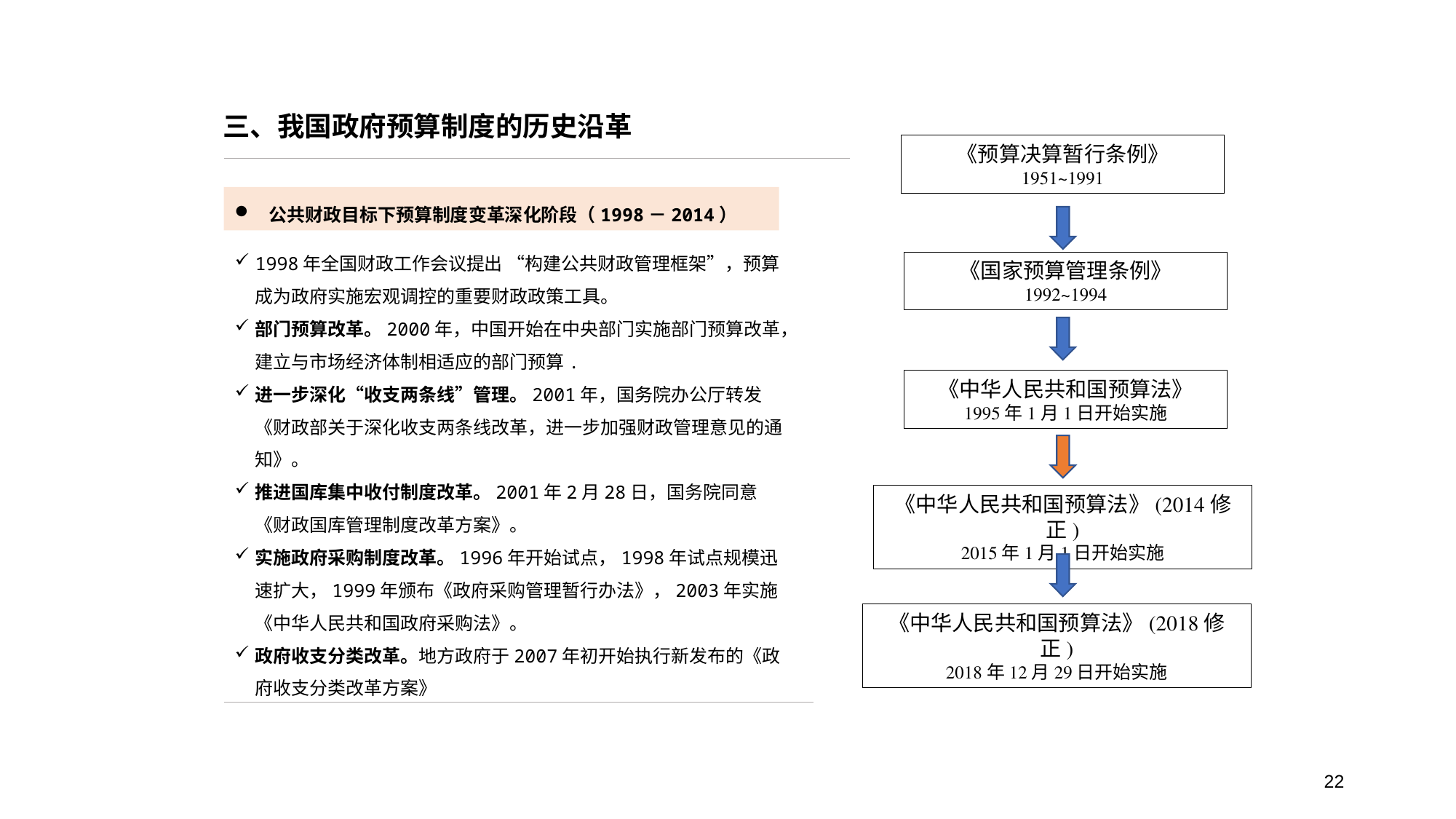

三、我国政府预算制度的历史沿革
《预算决算暂行条例》
1951~1991
公共财政目标下预算制度变革深化阶段（1998－2014）

1998年全国财政工作会议提出 “构建公共财政管理框架”，预算成为政府实施宏观调控的重要财政政策工具。
部门预算改革。2000年，中国开始在中央部门实施部门预算改革，建立与市场经济体制相适应的部门预算.
进一步深化“收支两条线”管理。2001年，国务院办公厅转发《财政部关于深化收支两条线改革，进一步加强财政管理意见的通知》。
推进国库集中收付制度改革。2001年2月28日，国务院同意《财政国库管理制度改革方案》。
实施政府采购制度改革。1996年开始试点，1998年试点规模迅速扩大，1999年颁布《政府采购管理暂行办法》，2003年实施《中华人民共和国政府采购法》。
政府收支分类改革。地方政府于2007年初开始执行新发布的《政府收支分类改革方案》
《国家预算管理条例》
1992~1994

《中华人民共和国预算法》
1995年1月1日开始实施

《中华人民共和国预算法》(2014修正)
2015年1月1日开始实施

《中华人民共和国预算法》(2018修正)
2018年12月29日开始实施

22